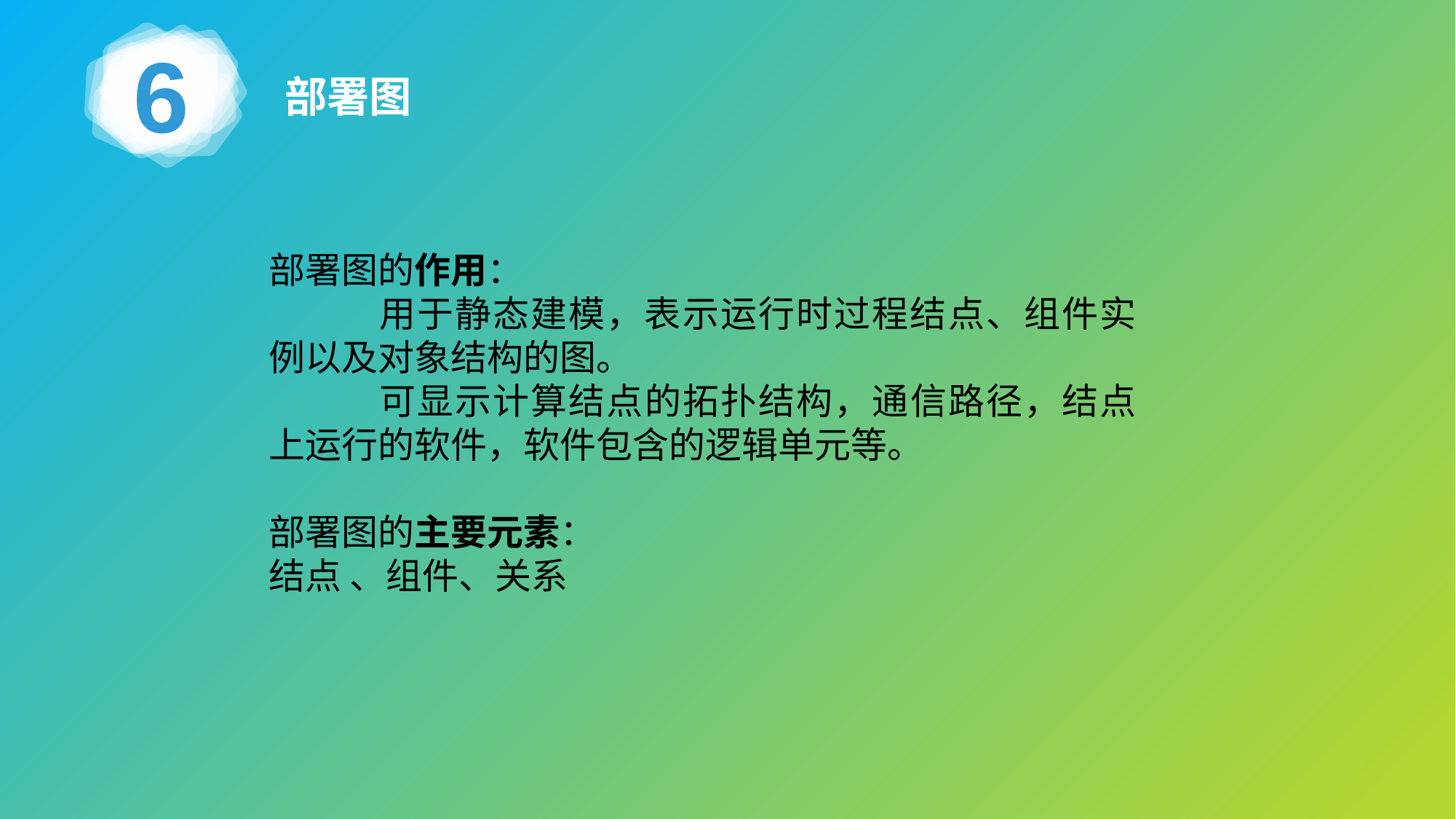

6

部署图
部署图的作用：
	用于静态建模，表示运行时过程结点、组件实例以及对象结构的图。
	可显示计算结点的拓扑结构，通信路径，结点上运行的软件，软件包含的逻辑单元等。

部署图的主要元素：
结点 、组件、关系